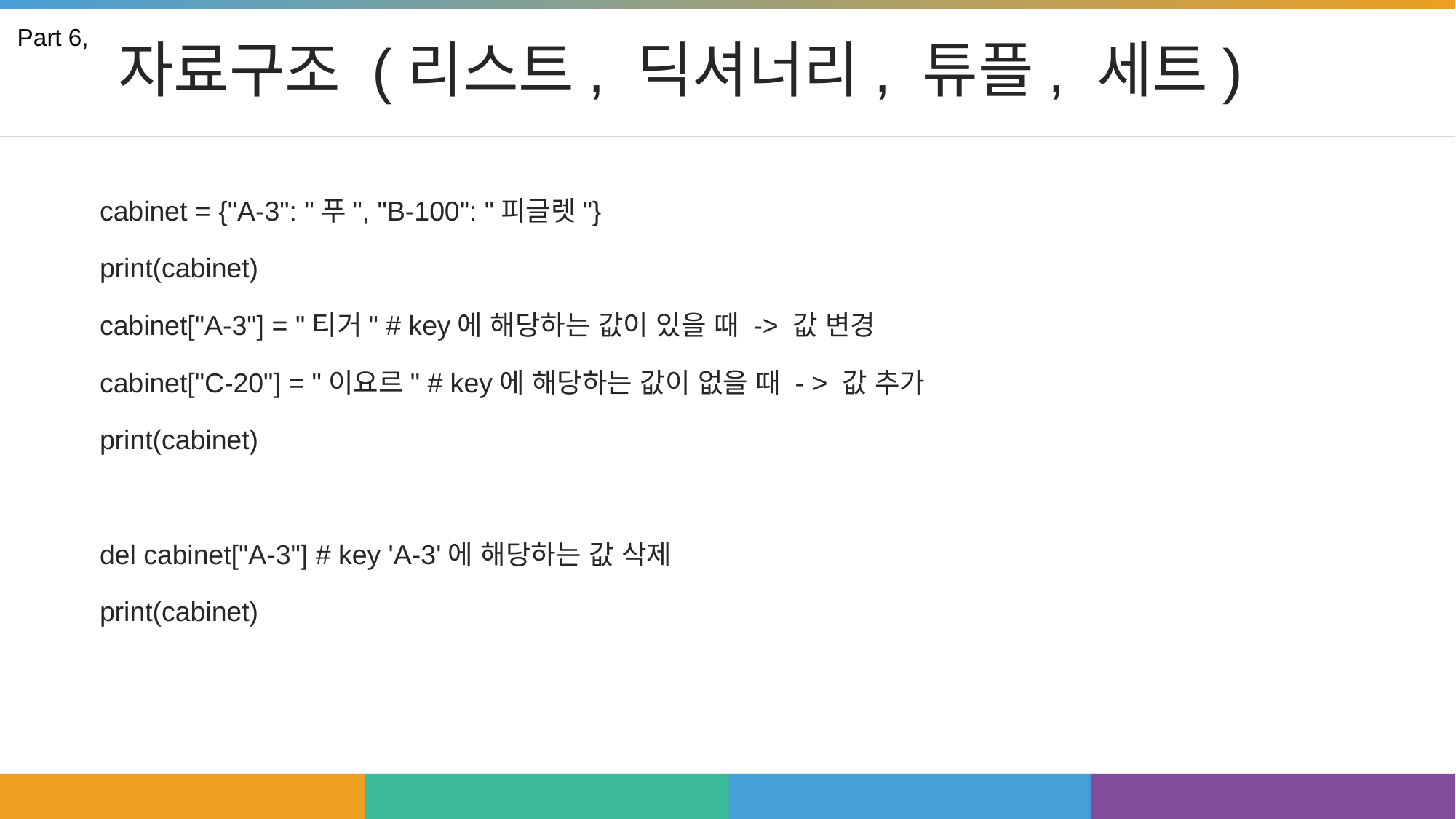

# 자료구조 (리스트, 딕셔너리, 튜플, 세트)
Part 6,
cabinet = {"A-3": "푸", "B-100": "피글렛"}
print(cabinet)
cabinet["A-3"] = "티거" # key에 해당하는 값이 있을 때 -> 값 변경
cabinet["C-20"] = "이요르" # key에 해당하는 값이 없을 때 - > 값 추가
print(cabinet)

del cabinet["A-3"] # key 'A-3'에 해당하는 값 삭제
print(cabinet)